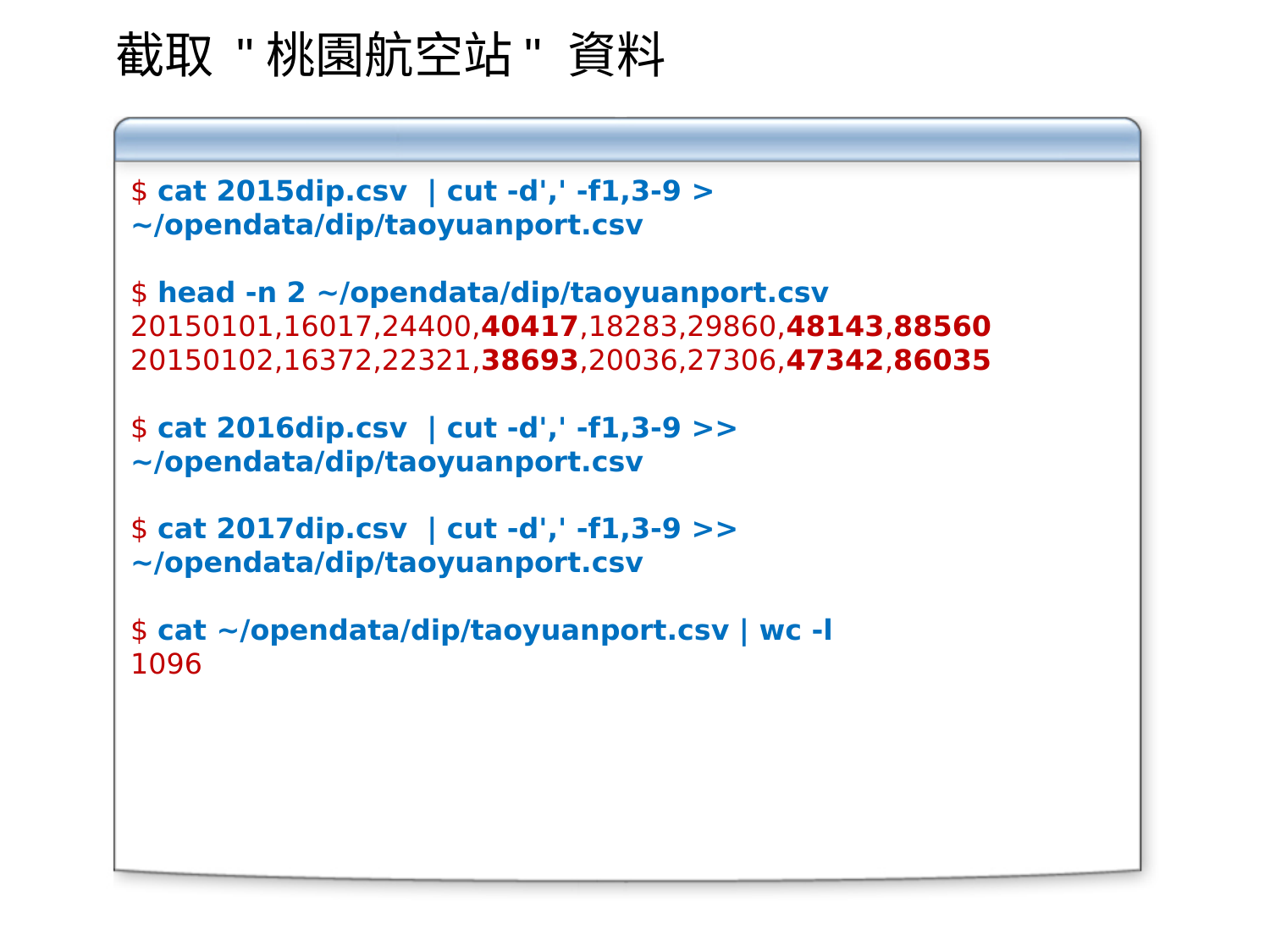

# 截取 "桃園航空站" 資料
$ cat 2015dip.csv  | cut -d',' -f1,3-9 > ~/opendata/dip/taoyuanport.csv

$ head -n 2 ~/opendata/dip/taoyuanport.csv
20150101,16017,24400,40417,18283,29860,48143,88560
20150102,16372,22321,38693,20036,27306,47342,86035

$ cat 2016dip.csv  | cut -d',' -f1,3-9 >> ~/opendata/dip/taoyuanport.csv

$ cat 2017dip.csv  | cut -d',' -f1,3-9 >> ~/opendata/dip/taoyuanport.csv

$ cat ~/opendata/dip/taoyuanport.csv | wc -l
1096